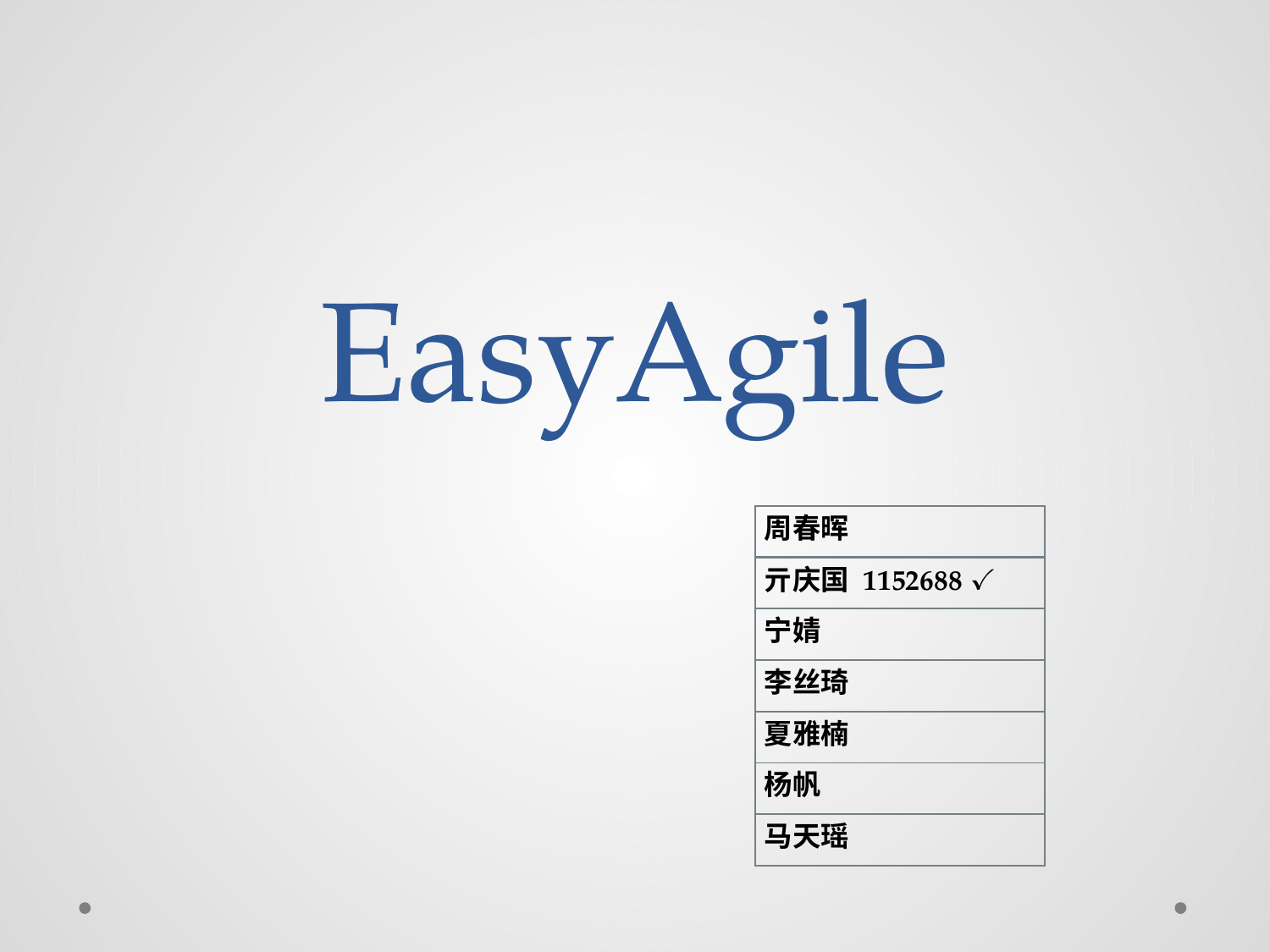

# EasyAgile
| 周春晖 |
| --- |
| 亓庆国 1152688 ✓ |
| 宁婧 |
| 李丝琦 |
| 夏雅楠 |
| 杨帆 |
| 马天瑶 |